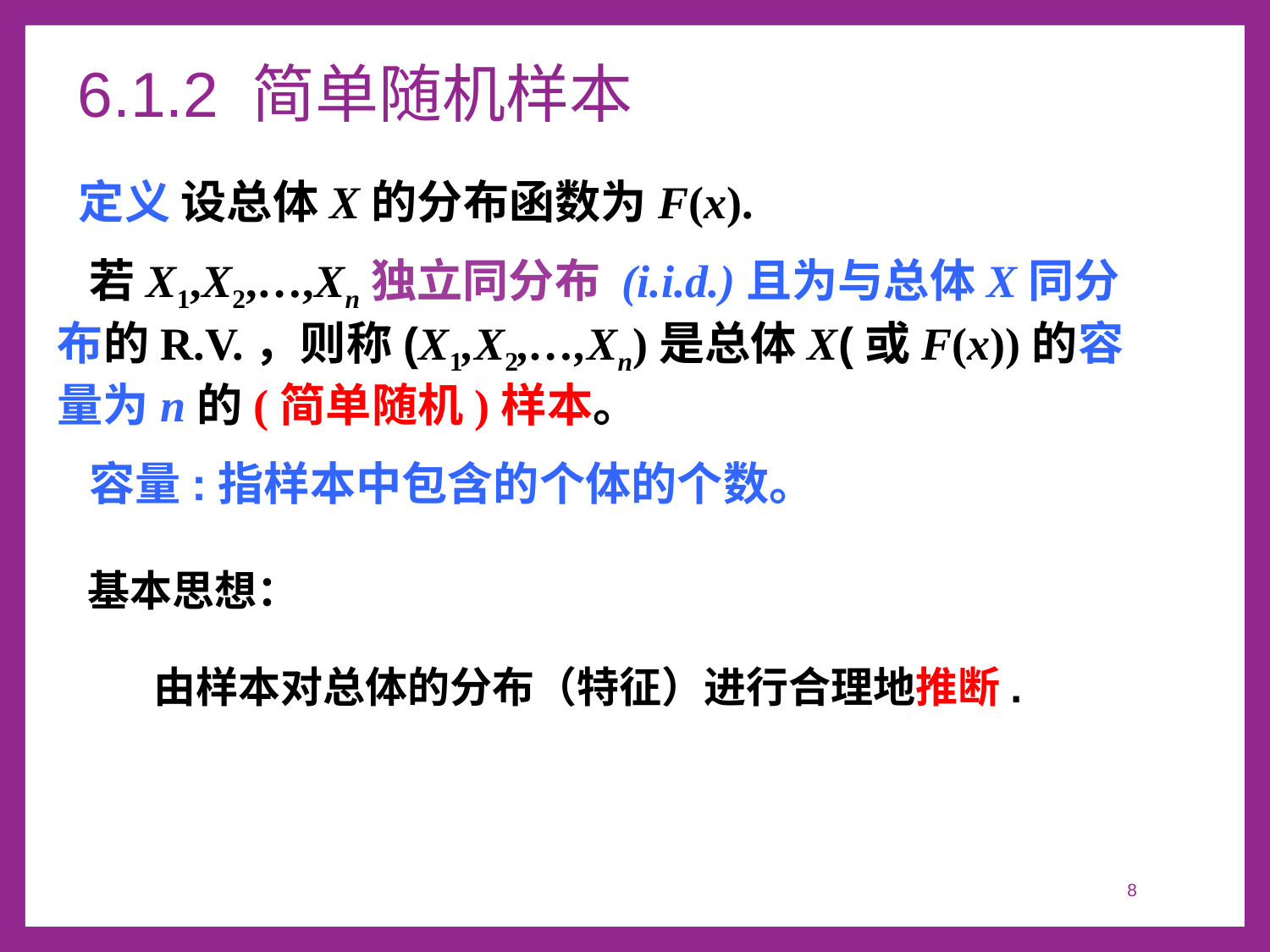

# 6.1.2 简单随机样本
 定义 设总体X的分布函数为F(x).
  若X1,X2,…,Xn独立同分布 (i.i.d.)且为与总体X同分布的R.V.，则称(X1,X2,…,Xn)是总体X(或F(x))的容量为n的(简单随机)样本。
  容量:指样本中包含的个体的个数。
基本思想：
由样本对总体的分布（特征）进行合理地推断.
8